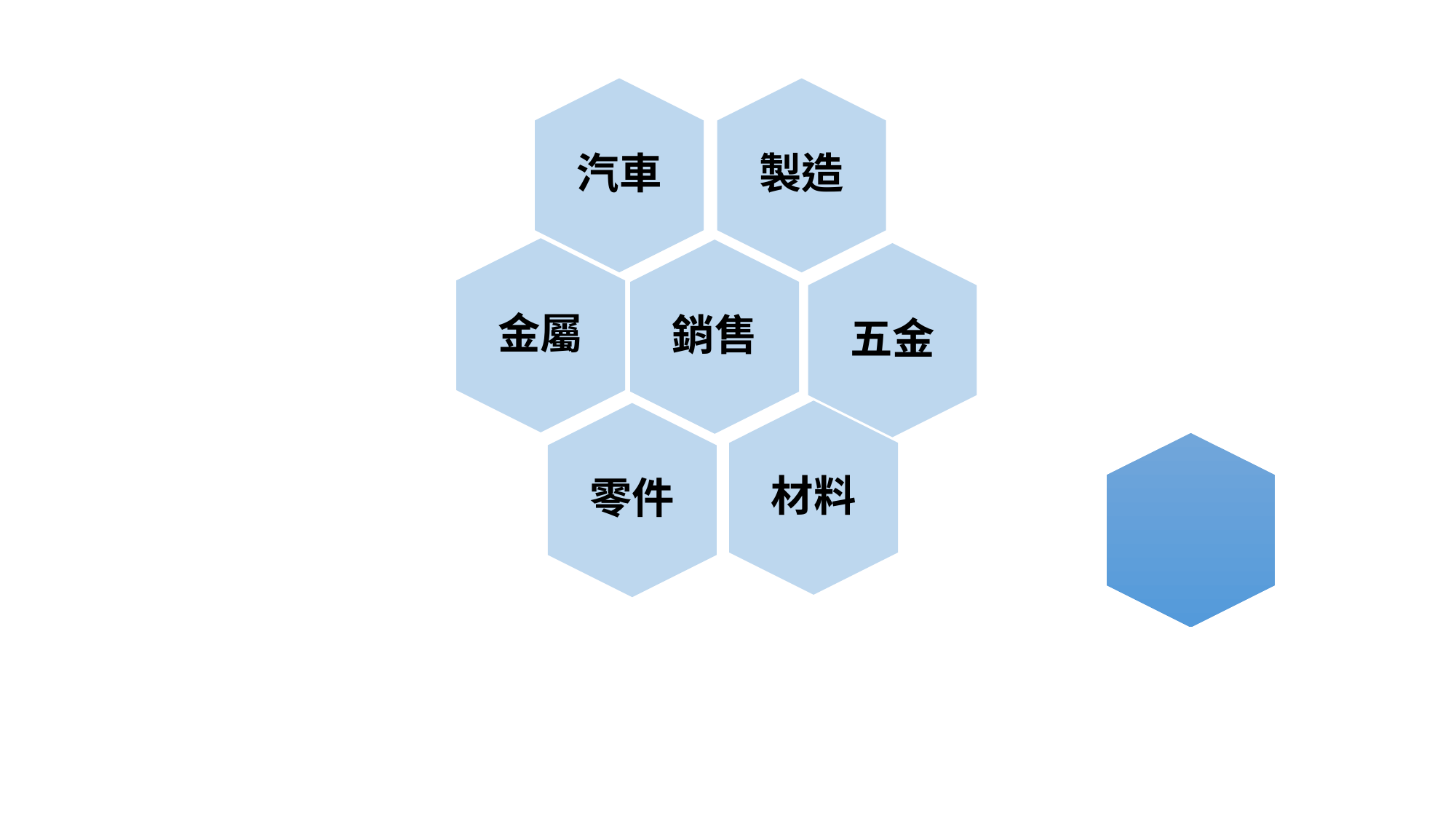

製造
汽車
金屬
五金
零件
材料

銷售